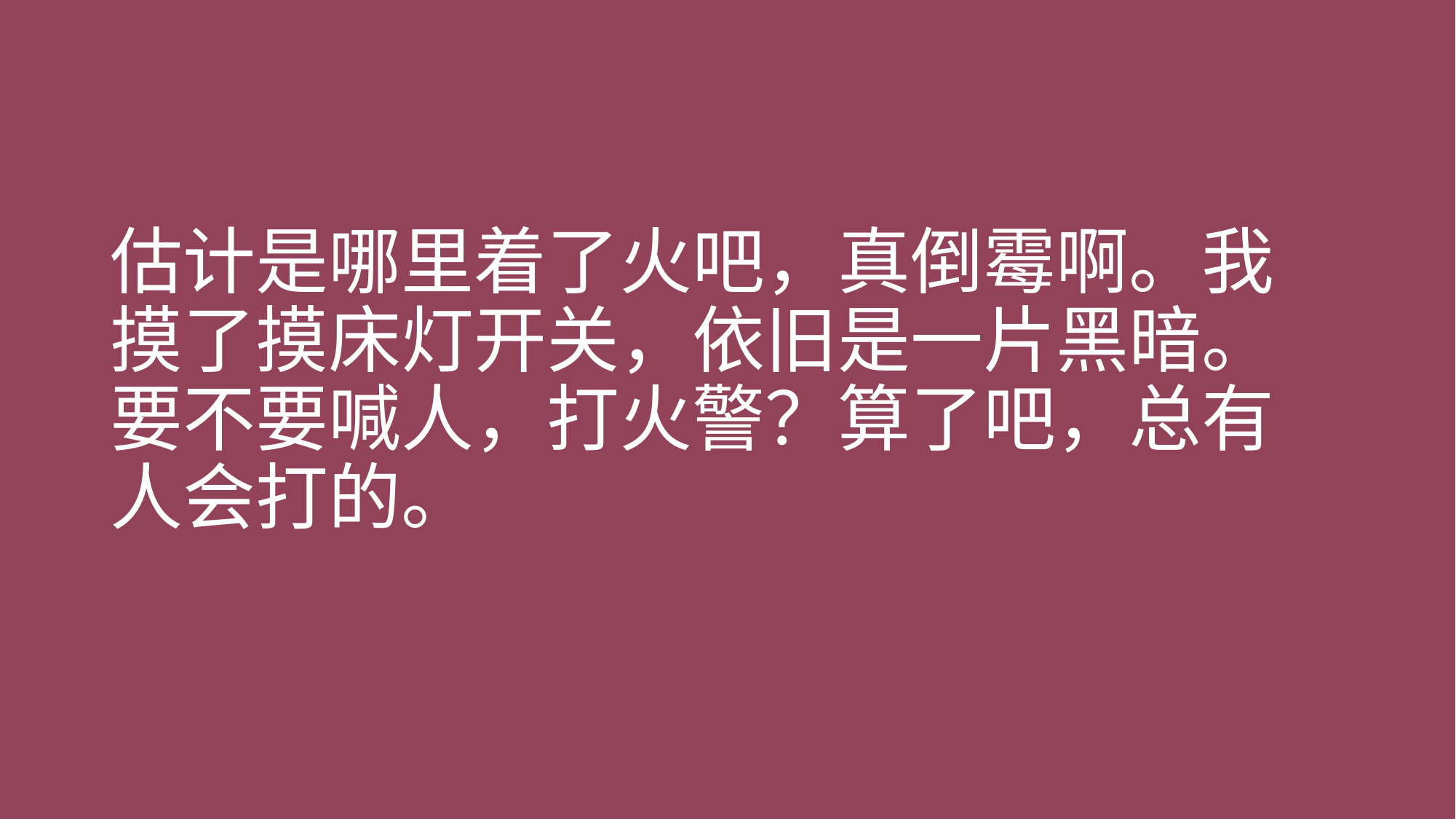

# 估计是哪里着了火吧，真倒霉啊。我摸了摸床灯开关，依旧是一片黑暗。要不要喊人，打火警？算了吧，总有人会打的。